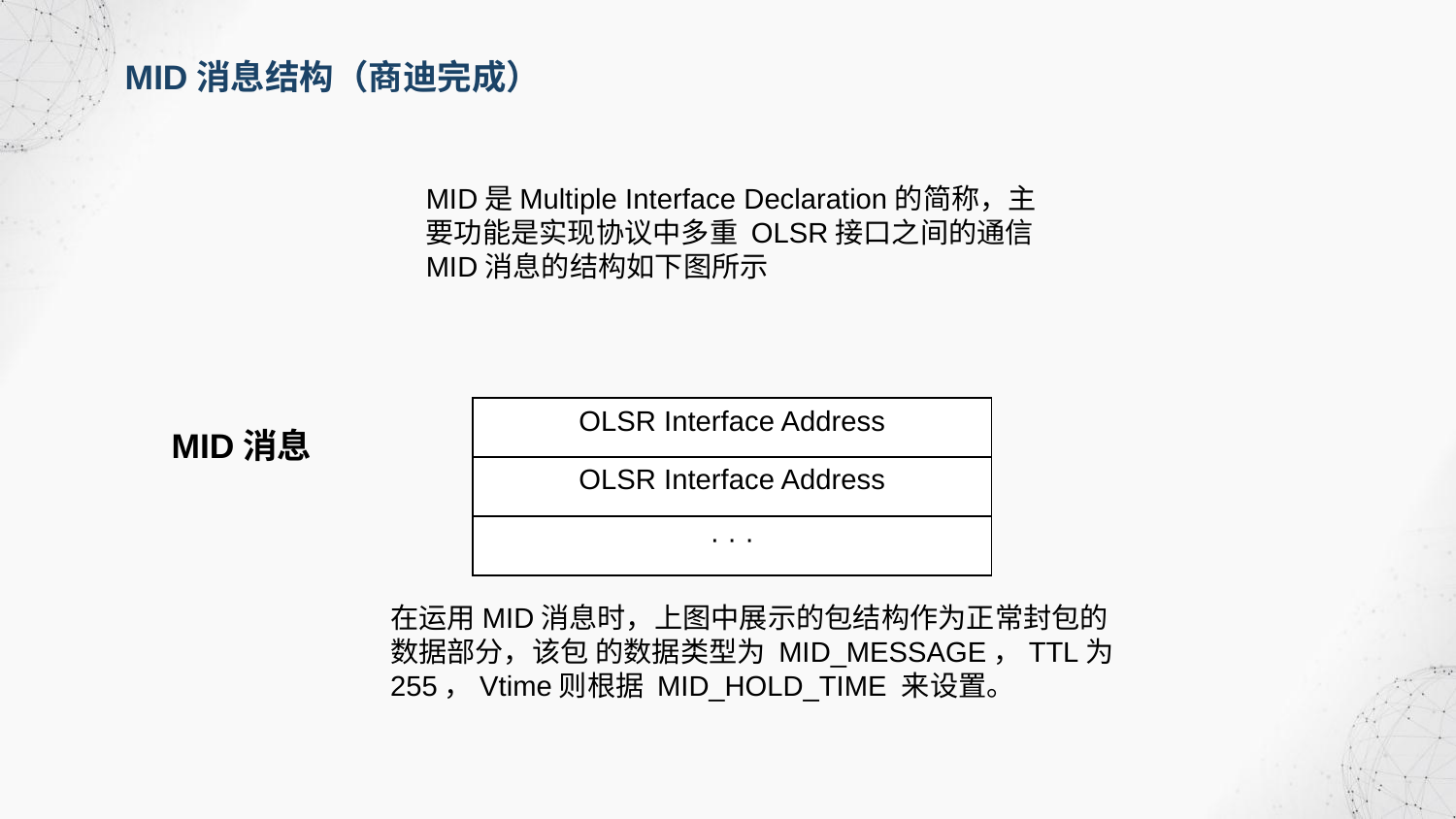

MID消息结构（商迪完成）
MID是Multiple Interface Declaration的简称，主要功能是实现协议中多重 OLSR接口之间的通信
MID消息的结构如下图所示
| OLSR Interface Address |
| --- |
| OLSR Interface Address |
| · · · |
MID消息
在运用MID消息时，上图中展示的包结构作为正常封包的数据部分，该包 的数据类型为 MID_MESSAGE，TTL为 255，Vtime则根据 MID_HOLD_TIME 来设置。